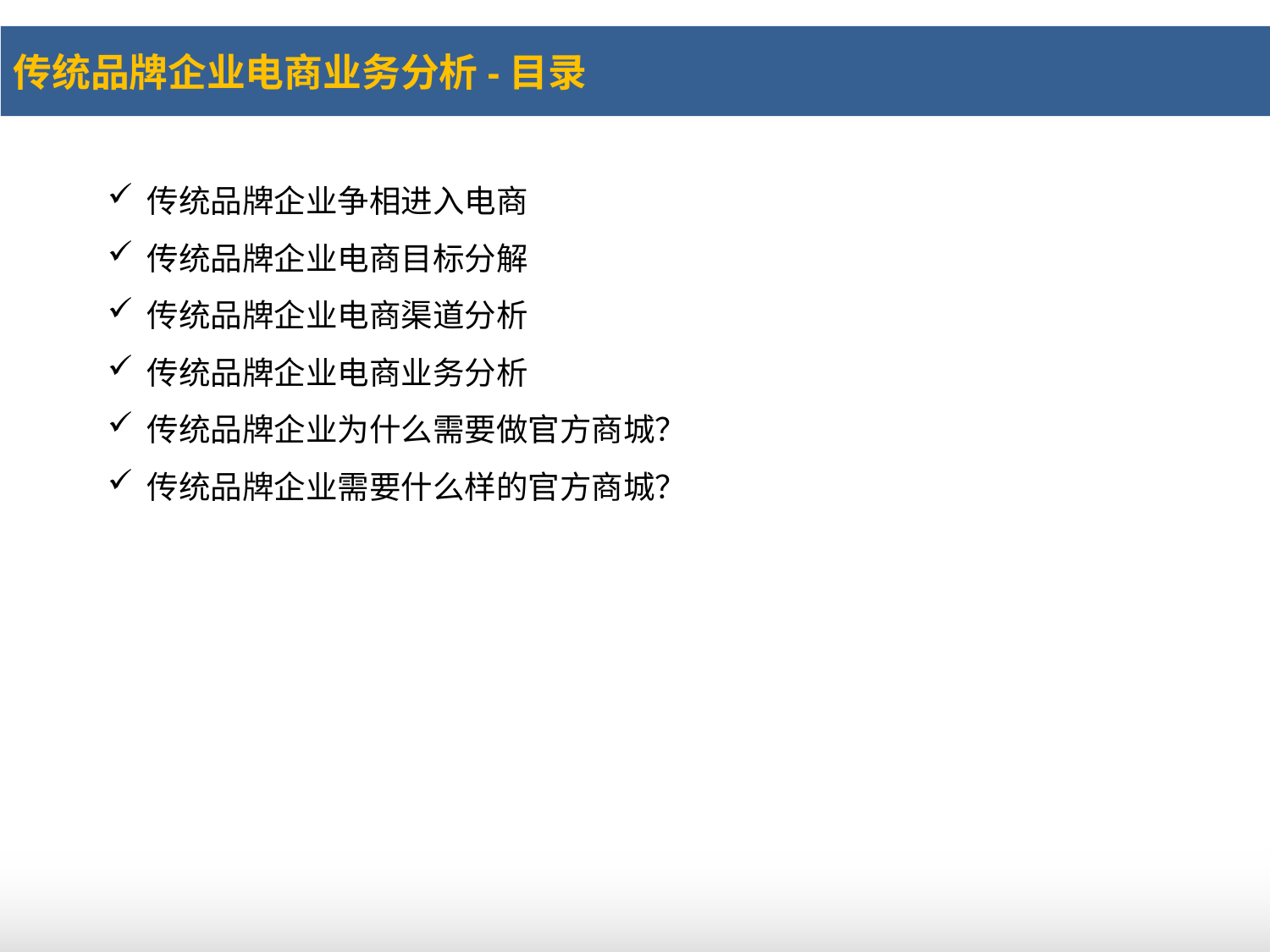

传统品牌企业电商业务分析-目录
传统品牌企业争相进入电商
传统品牌企业电商目标分解
传统品牌企业电商渠道分析
传统品牌企业电商业务分析
传统品牌企业为什么需要做官方商城？
传统品牌企业需要什么样的官方商城？